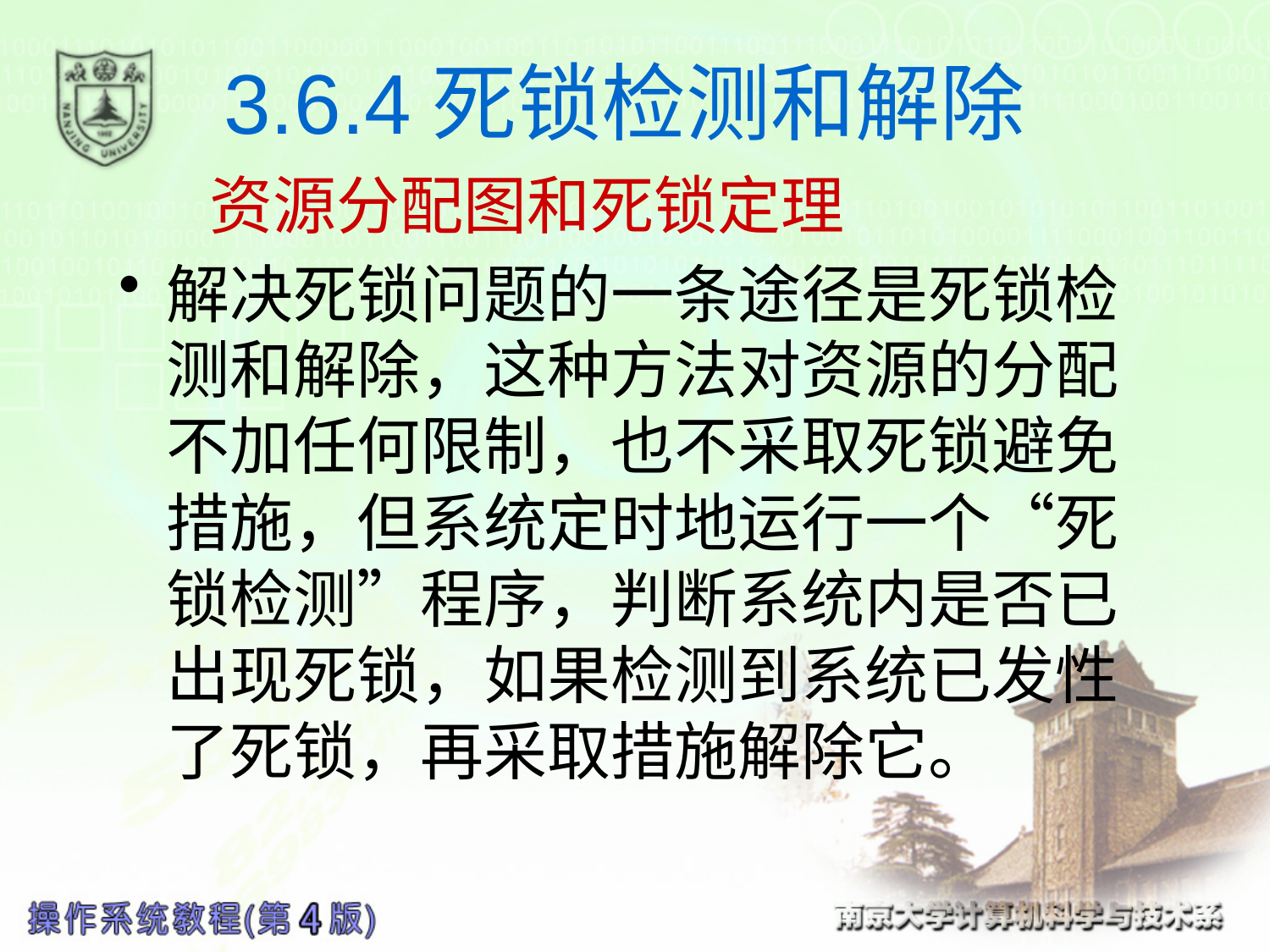

# 3.6.4死锁检测和解除
      资源分配图和死锁定理
解决死锁问题的一条途径是死锁检测和解除，这种方法对资源的分配不加任何限制，也不采取死锁避免措施，但系统定时地运行一个“死锁检测”程序，判断系统内是否已出现死锁，如果检测到系统已发性了死锁，再采取措施解除它。